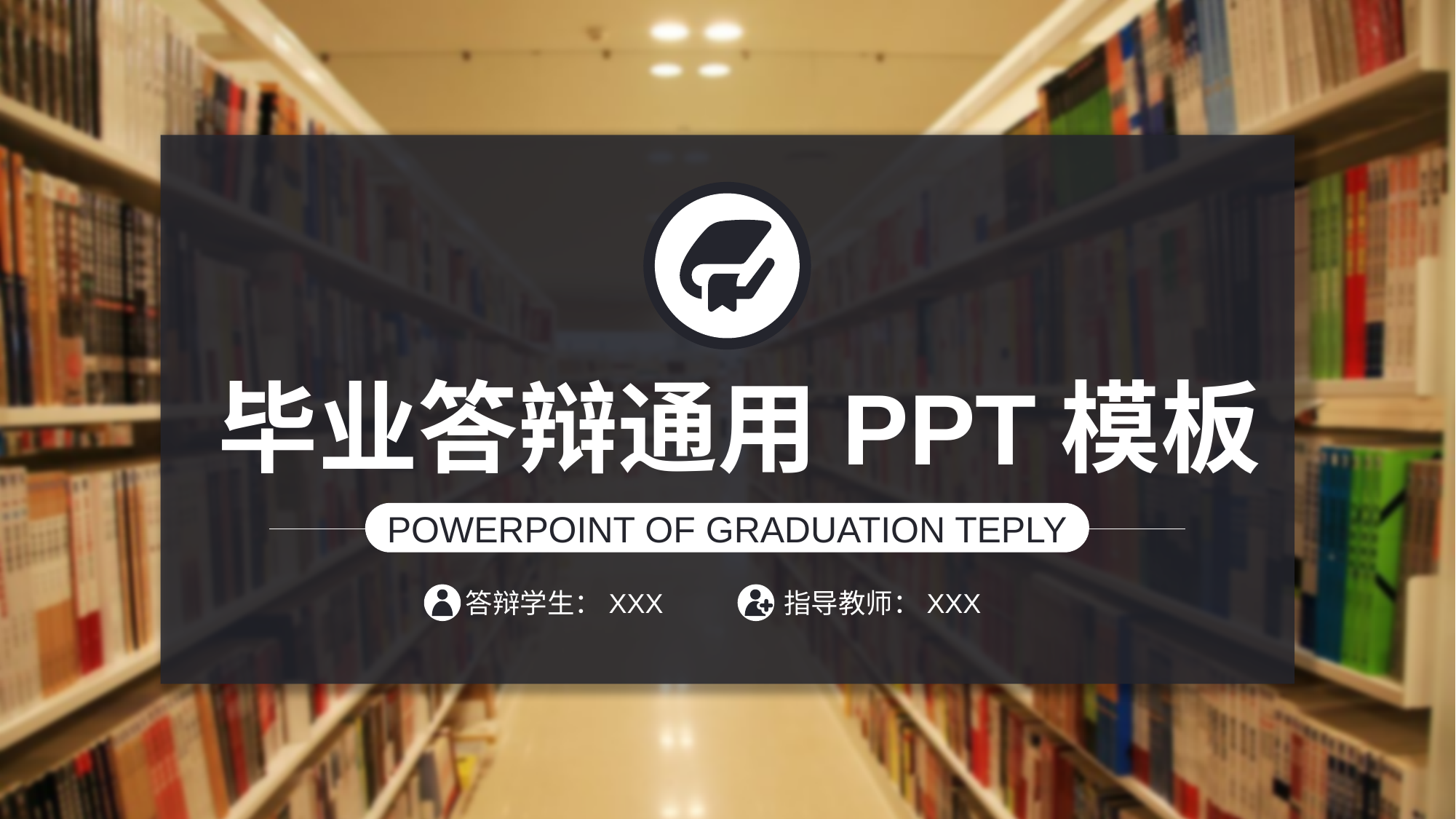

毕业答辩通用PPT模板
POWERPOINT OF GRADUATION TEPLY

答辩学生：XXX
指导教师：XXX